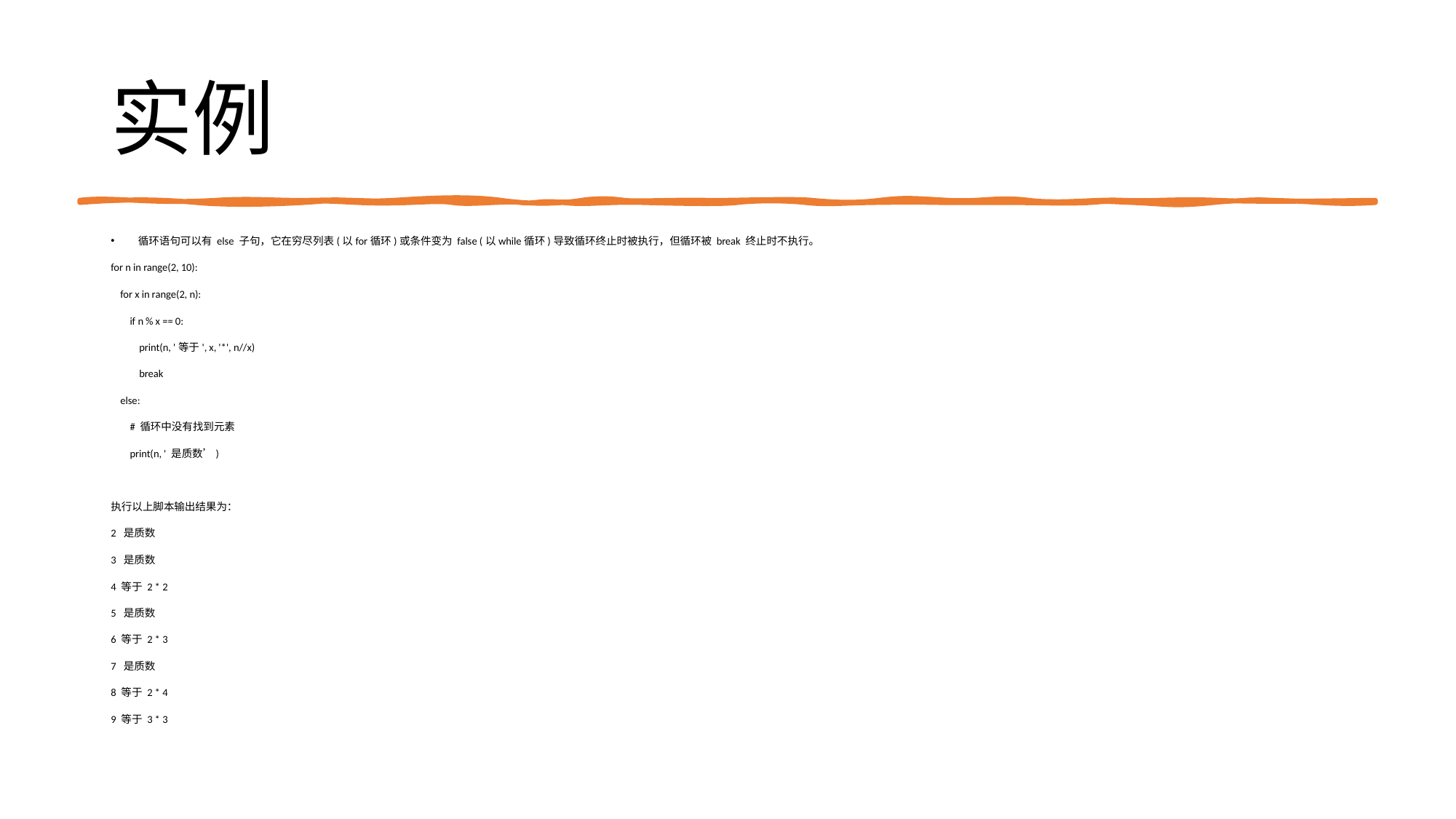

# 实例

循环语句可以有 else 子句，它在穷尽列表(以for循环)或条件变为 false (以while循环)导致循环终止时被执行，但循环被 break 终止时不执行。
for n in range(2, 10):
    for x in range(2, n):
        if n % x == 0:
            print(n, '等于', x, '*', n//x)
            break
    else:
        # 循环中没有找到元素
        print(n, ' 是质数’)

执行以上脚本输出结果为：
2  是质数
3  是质数
4 等于 2 * 2
5  是质数
6 等于 2 * 3
7  是质数
8 等于 2 * 4
9 等于 3 * 3